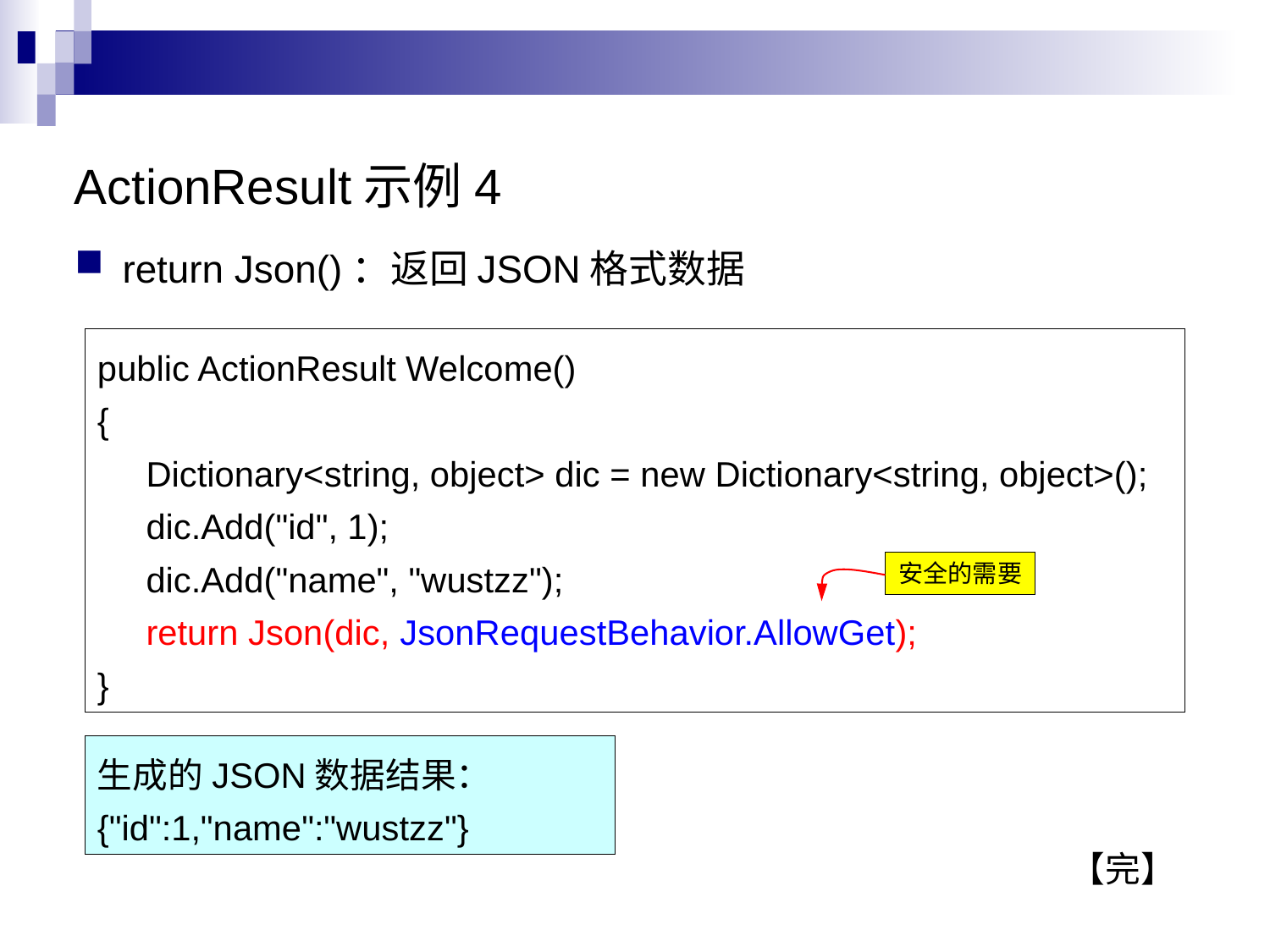

ActionResult示例4
return Json()：返回JSON格式数据
public ActionResult Welcome()
{
     Dictionary<string, object> dic = new Dictionary<string, object>();
     dic.Add("id", 1);
     dic.Add("name", "wustzz");
     return Json(dic, JsonRequestBehavior.AllowGet);
}
安全的需要

生成的JSON数据结果：
{"id":1,"name":"wustzz"}
【完】